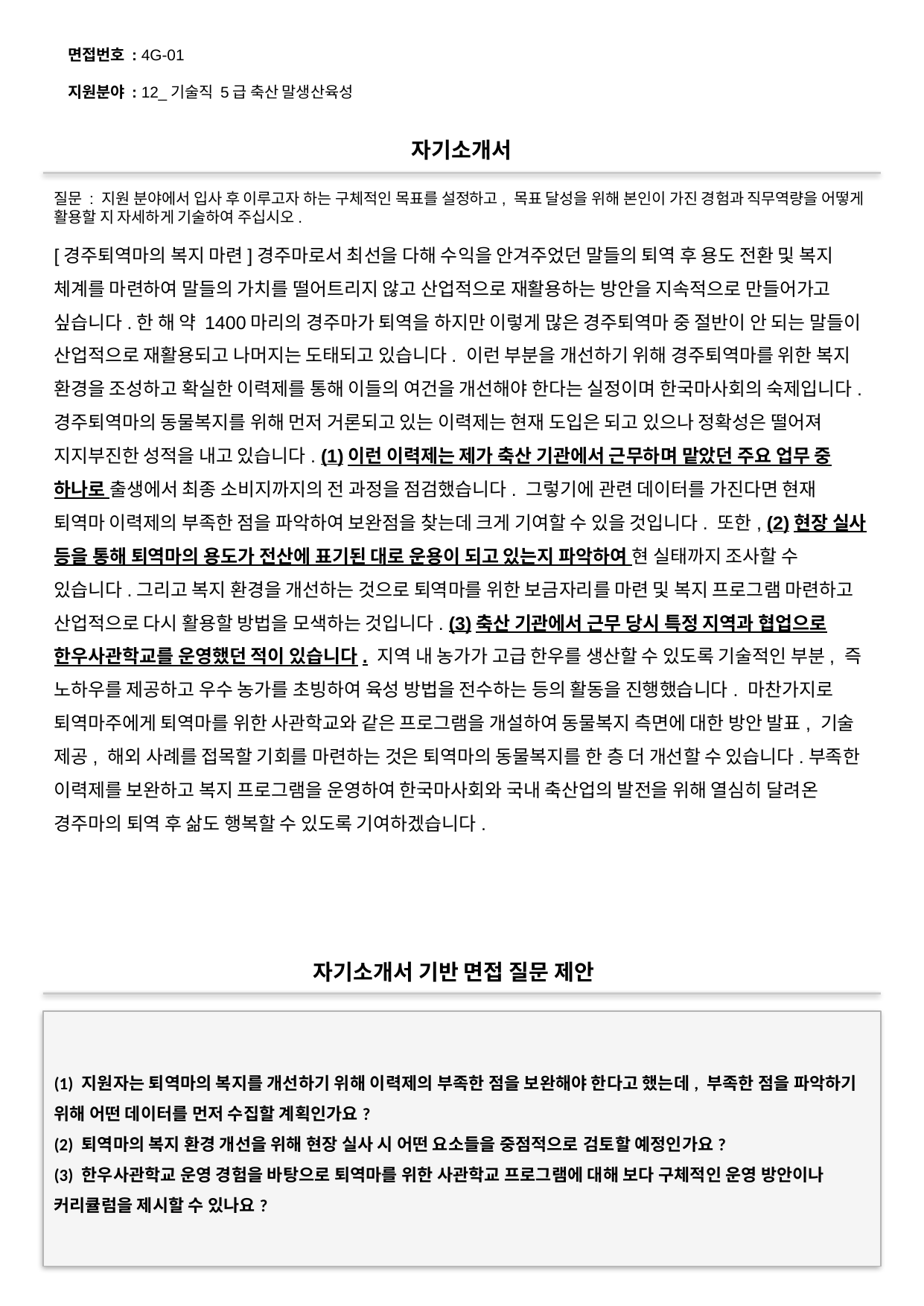

면접번호 : 4G-01

지원분야 : 12_기술직 5급 축산 말생산육성
#

자기소개서

질문 : 지원 분야에서 입사 후 이루고자 하는 구체적인 목표를 설정하고, 목표 달성을 위해 본인이 가진 경험과 직무역량을 어떻게 활용할 지 자세하게 기술하여 주십시오.

[경주퇴역마의 복지 마련]경주마로서 최선을 다해 수익을 안겨주었던 말들의 퇴역 후 용도 전환 및 복지 체계를 마련하여 말들의 가치를 떨어트리지 않고 산업적으로 재활용하는 방안을 지속적으로 만들어가고 싶습니다.한 해 약 1400마리의 경주마가 퇴역을 하지만 이렇게 많은 경주퇴역마 중 절반이 안 되는 말들이 산업적으로 재활용되고 나머지는 도태되고 있습니다. 이런 부분을 개선하기 위해 경주퇴역마를 위한 복지 환경을 조성하고 확실한 이력제를 통해 이들의 여건을 개선해야 한다는 실정이며 한국마사회의 숙제입니다.경주퇴역마의 동물복지를 위해 먼저 거론되고 있는 이력제는 현재 도입은 되고 있으나 정확성은 떨어져 지지부진한 성적을 내고 있습니다. (1)이런 이력제는 제가 축산 기관에서 근무하며 맡았던 주요 업무 중 하나로 출생에서 최종 소비지까지의 전 과정을 점검했습니다. 그렇기에 관련 데이터를 가진다면 현재 퇴역마 이력제의 부족한 점을 파악하여 보완점을 찾는데 크게 기여할 수 있을 것입니다. 또한, (2)현장 실사 등을 통해 퇴역마의 용도가 전산에 표기된 대로 운용이 되고 있는지 파악하여 현 실태까지 조사할 수 있습니다.그리고 복지 환경을 개선하는 것으로 퇴역마를 위한 보금자리를 마련 및 복지 프로그램 마련하고 산업적으로 다시 활용할 방법을 모색하는 것입니다. (3)축산 기관에서 근무 당시 특정 지역과 협업으로 한우사관학교를 운영했던 적이 있습니다. 지역 내 농가가 고급 한우를 생산할 수 있도록 기술적인 부분, 즉 노하우를 제공하고 우수 농가를 초빙하여 육성 방법을 전수하는 등의 활동을 진행했습니다. 마찬가지로 퇴역마주에게 퇴역마를 위한 사관학교와 같은 프로그램을 개설하여 동물복지 측면에 대한 방안 발표, 기술 제공, 해외 사례를 접목할 기회를 마련하는 것은 퇴역마의 동물복지를 한 층 더 개선할 수 있습니다.부족한 이력제를 보완하고 복지 프로그램을 운영하여 한국마사회와 국내 축산업의 발전을 위해 열심히 달려온 경주마의 퇴역 후 삶도 행복할 수 있도록 기여하겠습니다.

자기소개서 기반 면접 질문 제안

(1) 지원자는 퇴역마의 복지를 개선하기 위해 이력제의 부족한 점을 보완해야 한다고 했는데, 부족한 점을 파악하기 위해 어떤 데이터를 먼저 수집할 계획인가요?
(2) 퇴역마의 복지 환경 개선을 위해 현장 실사 시 어떤 요소들을 중점적으로 검토할 예정인가요?
(3) 한우사관학교 운영 경험을 바탕으로 퇴역마를 위한 사관학교 프로그램에 대해 보다 구체적인 운영 방안이나 커리큘럼을 제시할 수 있나요?